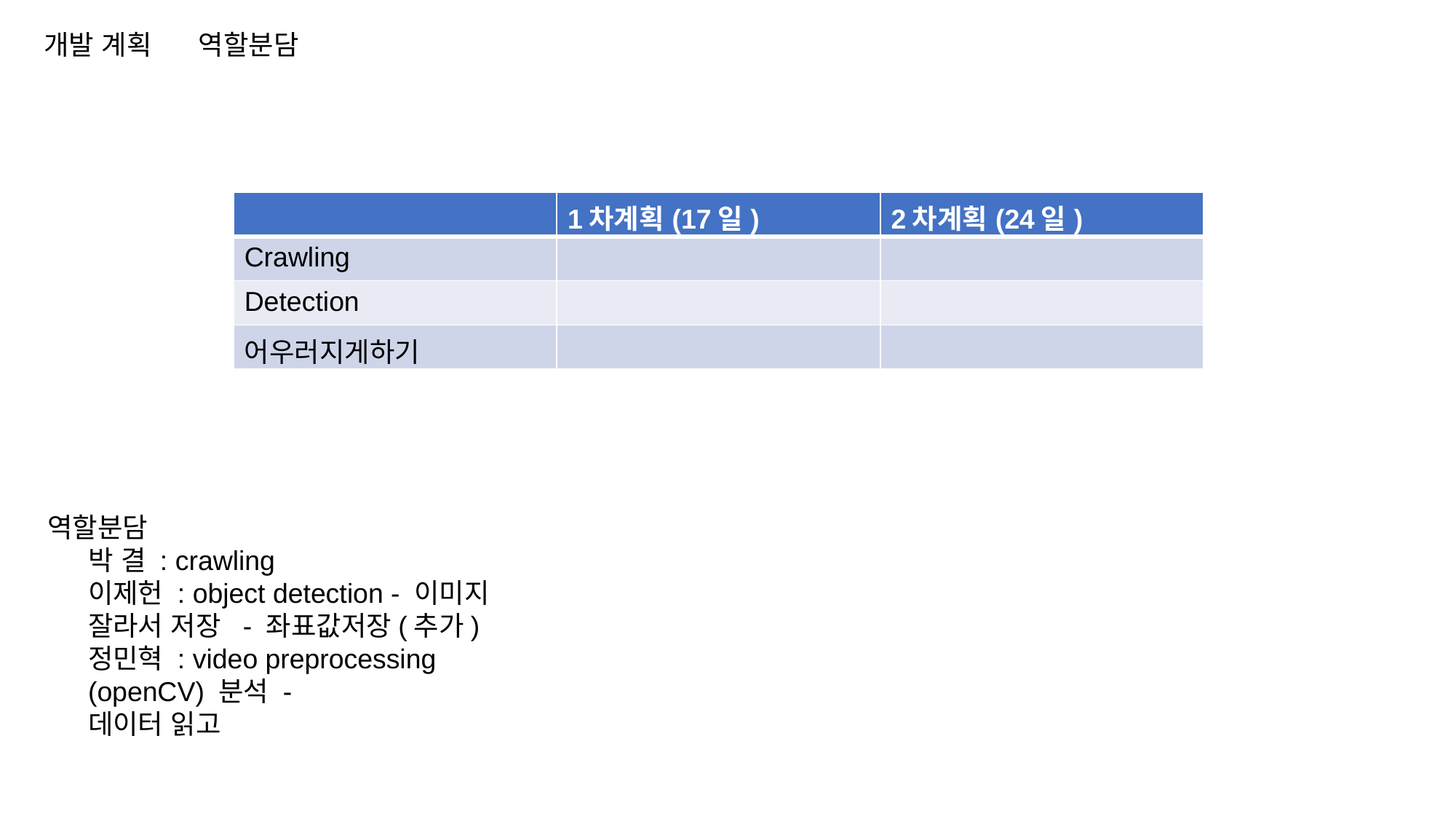

개발 계획
역할분담
|  | 1차계획(17일) | 2차계획(24일) |
| --- | --- | --- |
| Crawling |  |  |
| Detection |  |  |
| 어우러지게하기 |  |  |
 역할분담
박 결 : crawling
이제헌 : object detection - 이미지 잘라서 저장  - 좌표값저장(추가)
정민혁 : video preprocessing (openCV) 분석 - 
데이터 읽고